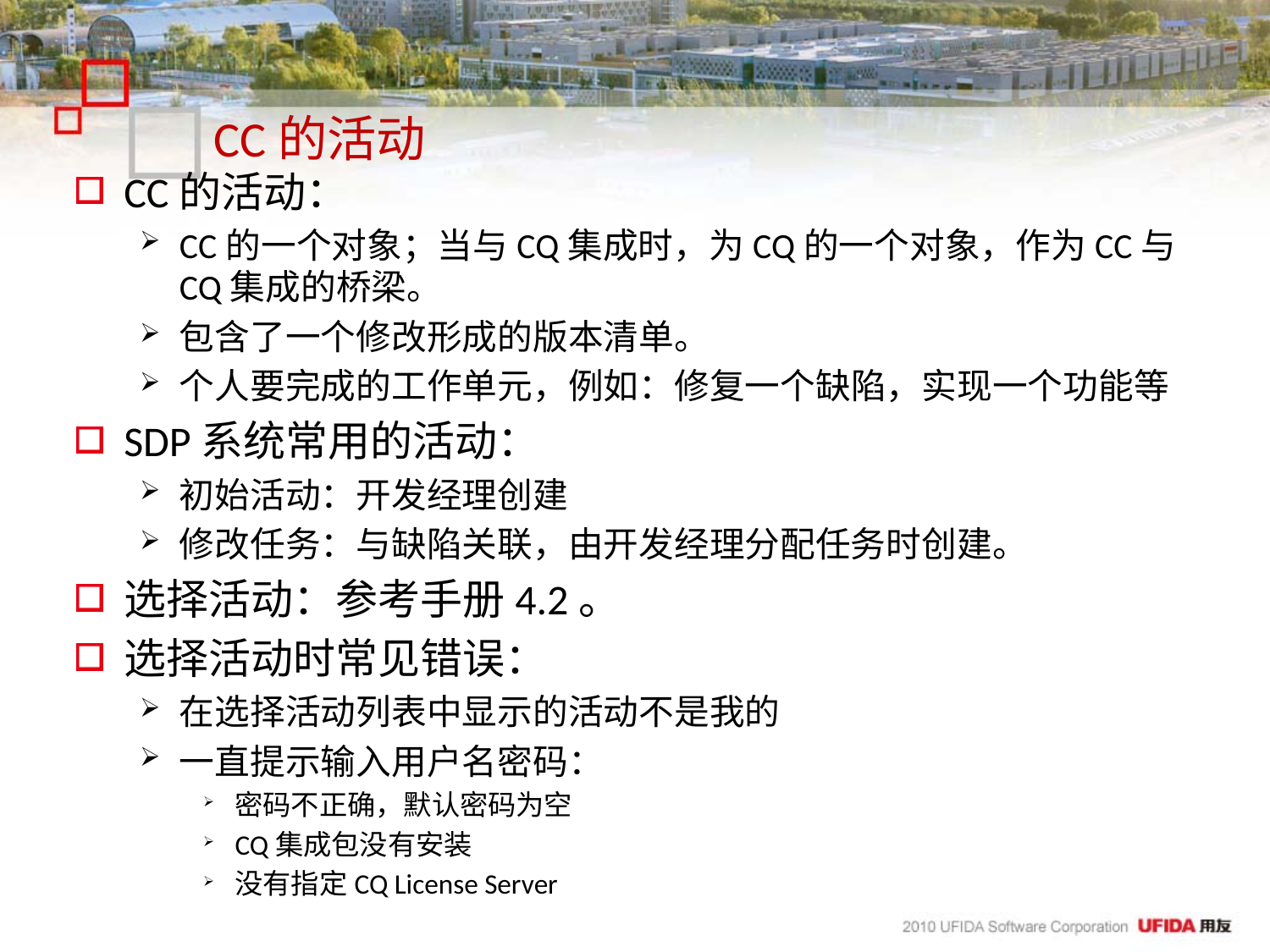

# CC的活动
CC的活动：
CC的一个对象；当与CQ集成时，为CQ的一个对象，作为CC与CQ集成的桥梁。
包含了一个修改形成的版本清单。
个人要完成的工作单元，例如：修复一个缺陷，实现一个功能等
SDP系统常用的活动：
初始活动：开发经理创建
修改任务：与缺陷关联，由开发经理分配任务时创建。
选择活动：参考手册4.2。
选择活动时常见错误：
在选择活动列表中显示的活动不是我的
一直提示输入用户名密码：
密码不正确，默认密码为空
CQ集成包没有安装
没有指定CQ License Server